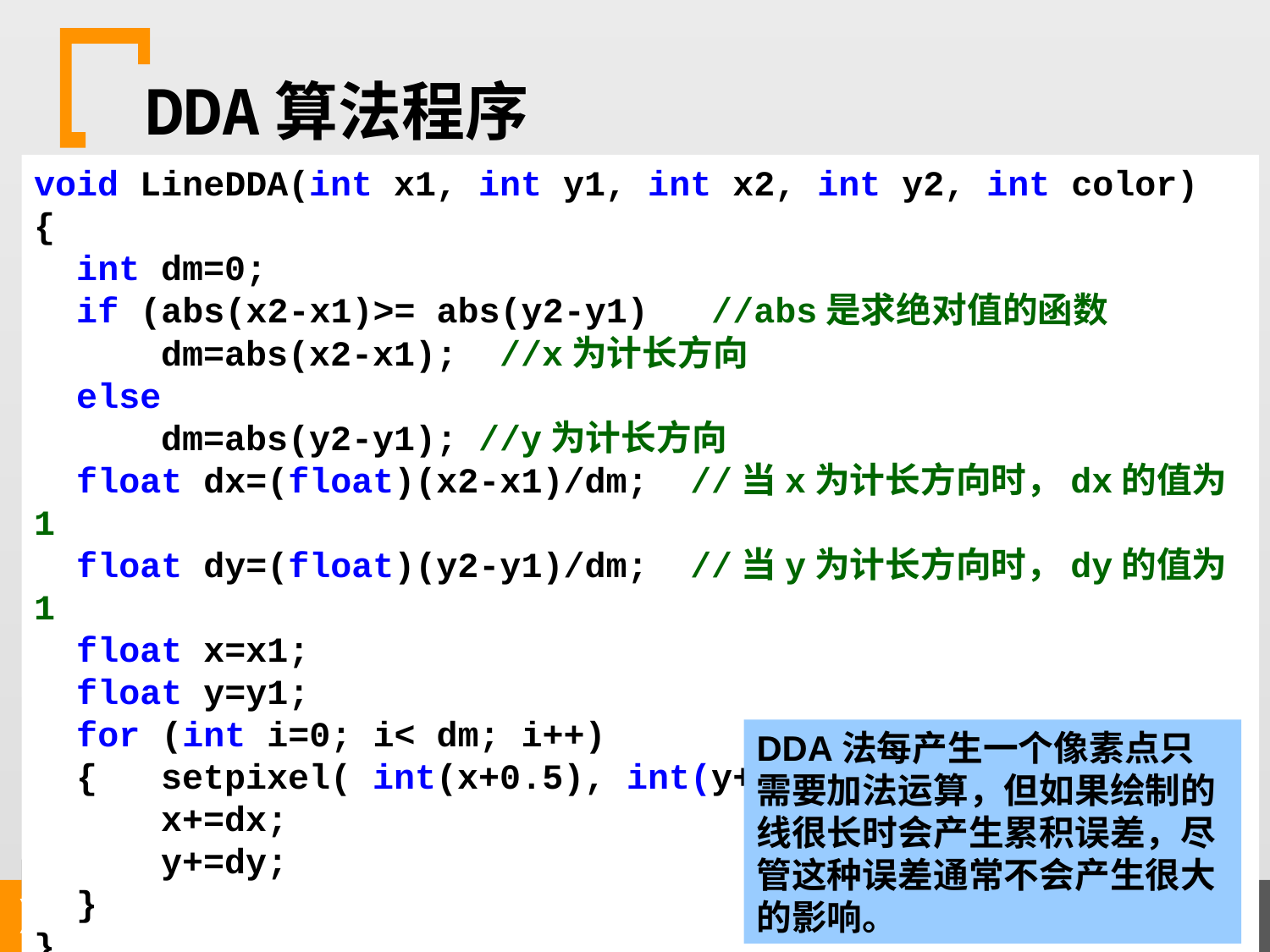

DDA算法程序
void LineDDA(int x1, int y1, int x2, int y2, int color)
{
  int dm=0;
  if (abs(x2-x1)>= abs(y2-y1)   //abs是求绝对值的函数
	dm=abs(x2-x1);  //x为计长方向
  else
	dm=abs(y2-y1); //y为计长方向
  float dx=(float)(x2-x1)/dm;  //当x为计长方向时，dx的值为1
  float dy=(float)(y2-y1)/dm;  //当y为计长方向时，dy的值为1
  float x=x1;
  float y=y1;
  for (int i=0; i< dm; i++)
  {	setpixel( int(x+0.5), int(y+0.5), color);
	x+=dx;
	y+=dy;
  }
}

DDA法每产生一个像素点只需要加法运算，但如果绘制的线很长时会产生累积误差，尽管这种误差通常不会产生很大的影响。